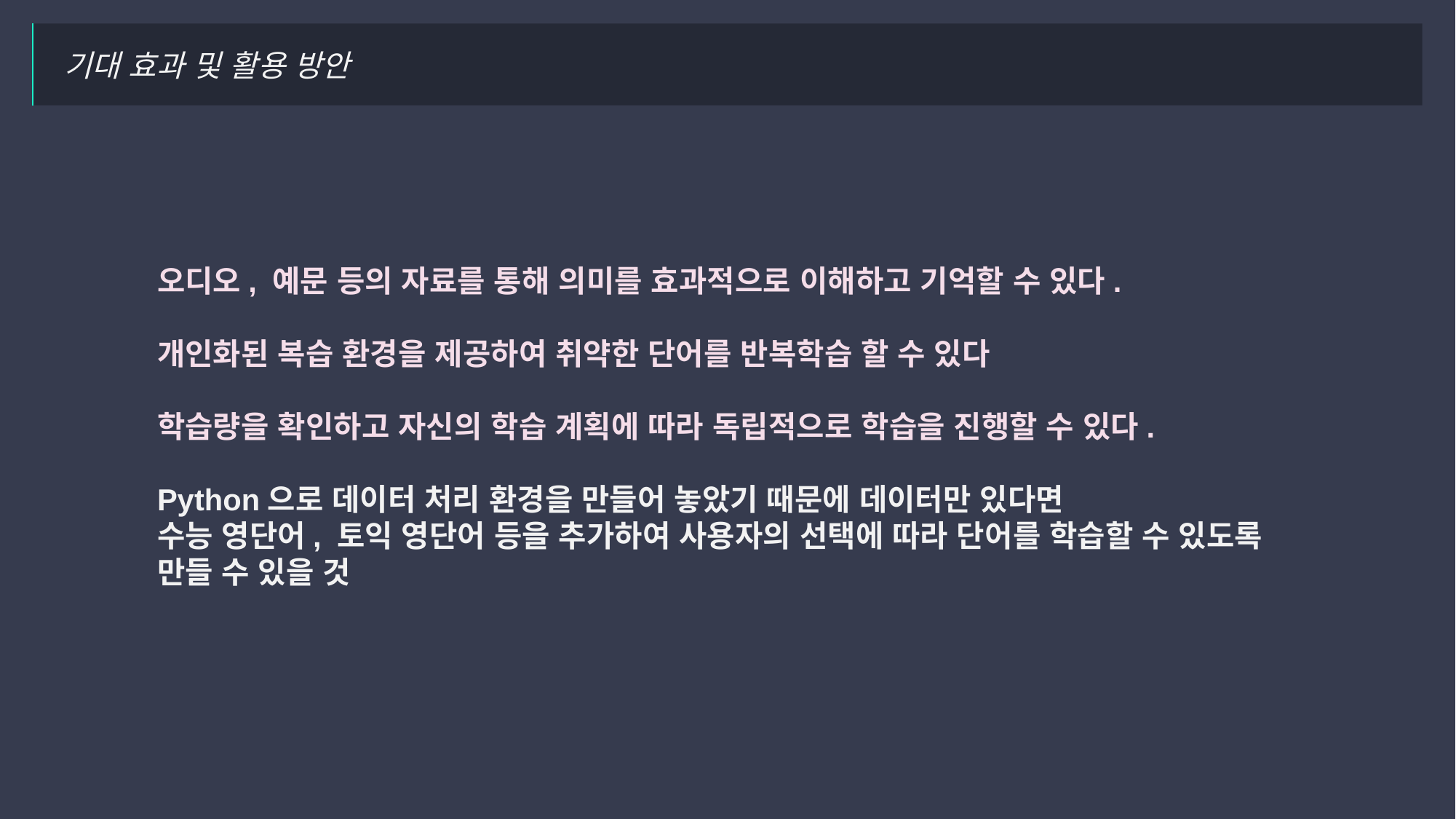

기대 효과 및 활용 방안

오디오, 예문 등의 자료를 통해 의미를 효과적으로 이해하고 기억할 수 있다.

개인화된 복습 환경을 제공하여 취약한 단어를 반복학습 할 수 있다

학습량을 확인하고 자신의 학습 계획에 따라 독립적으로 학습을 진행할 수 있다.

Python으로 데이터 처리 환경을 만들어 놓았기 때문에 데이터만 있다면
수능 영단어, 토익 영단어 등을 추가하여 사용자의 선택에 따라 단어를 학습할 수 있도록 만들 수 있을 것